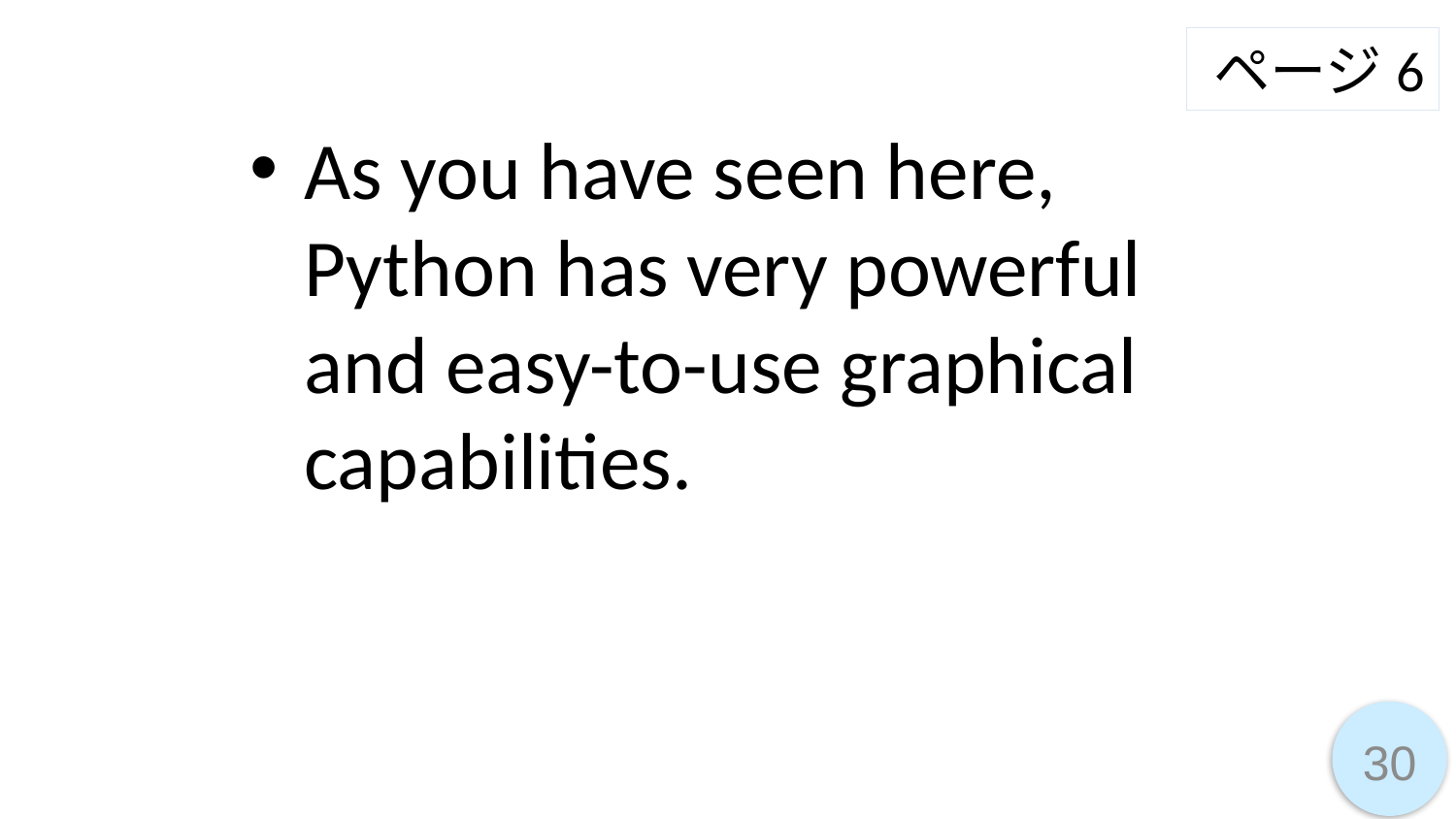

ページ6
As you have seen here, Python has very powerful and easy-to-use graphical capabilities.
30